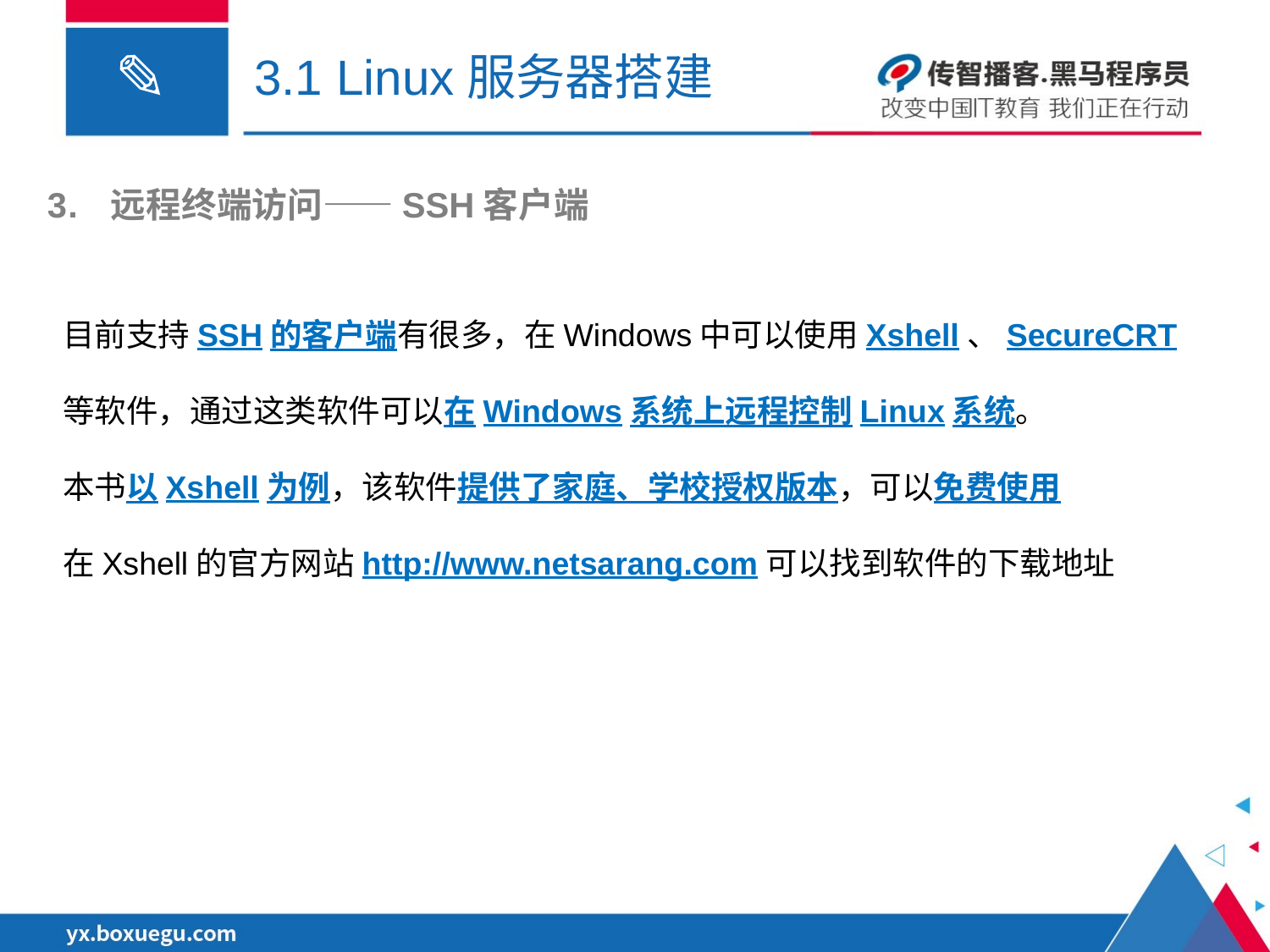

# 3.1 Linux服务器搭建
远程终端访问——SSH客户端
目前支持SSH的客户端有很多，在Windows中可以使用Xshell、SecureCRT等软件，通过这类软件可以在Windows系统上远程控制Linux系统。
本书以Xshell为例，该软件提供了家庭、学校授权版本，可以免费使用
在Xshell的官方网站http://www.netsarang.com可以找到软件的下载地址